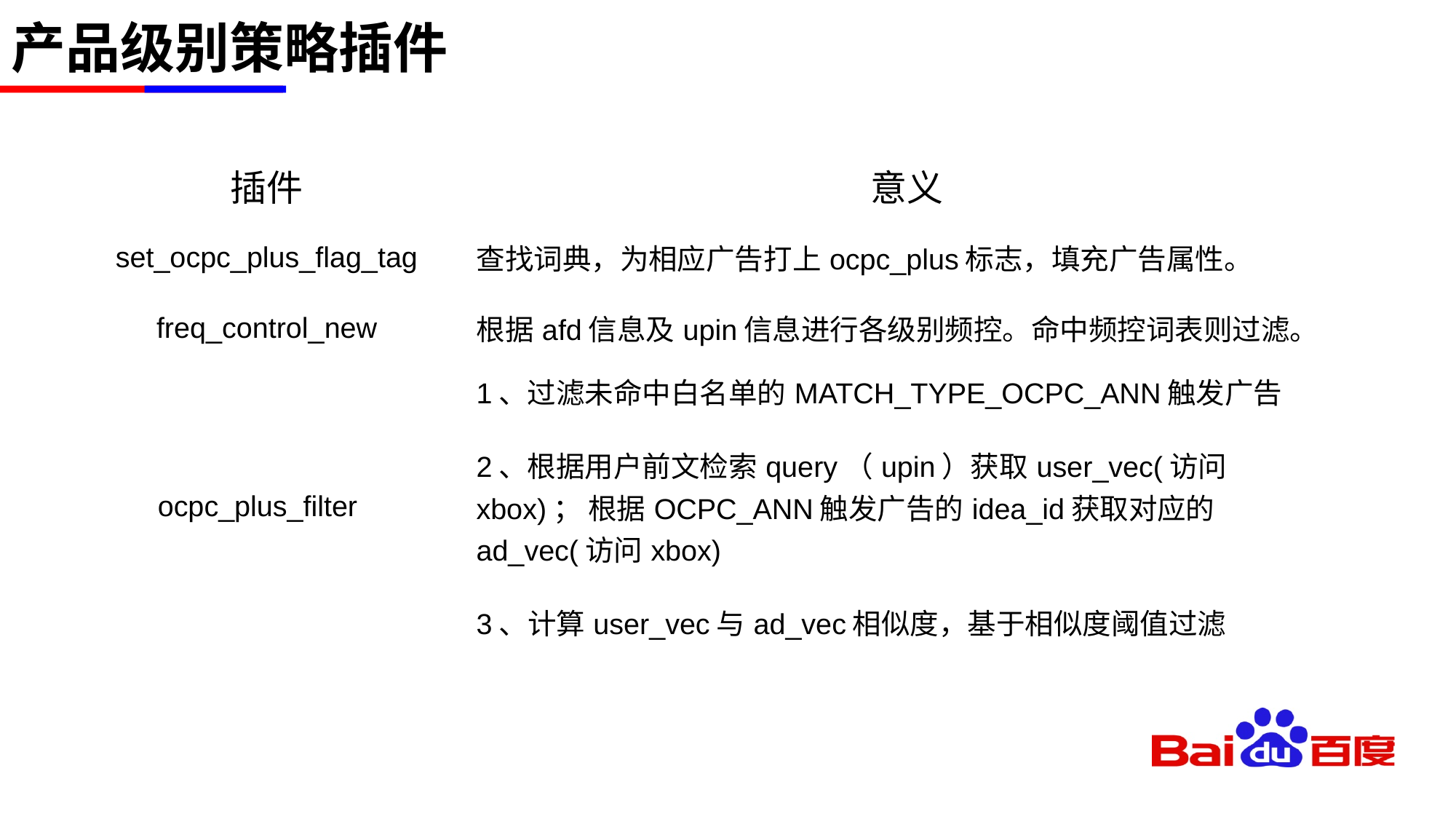

# 产品级别策略插件
| 插件 | 意义 |
| --- | --- |
| set\_ocpc\_plus\_flag\_tag | 查找词典，为相应广告打上ocpc\_plus标志，填充广告属性。 |
| freq\_control\_new | 根据afd信息及upin信息进行各级别频控。命中频控词表则过滤。 |
| ocpc\_plus\_filter | 1、过滤未命中白名单的MATCH\_TYPE\_OCPC\_ANN触发广告 2、根据用户前文检索query（upin）获取user\_vec(访问xbox)； 根据OCPC\_ANN触发广告的idea\_id获取对应的ad\_vec(访问xbox) 3、计算user\_vec与ad\_vec相似度，基于相似度阈值过滤 |